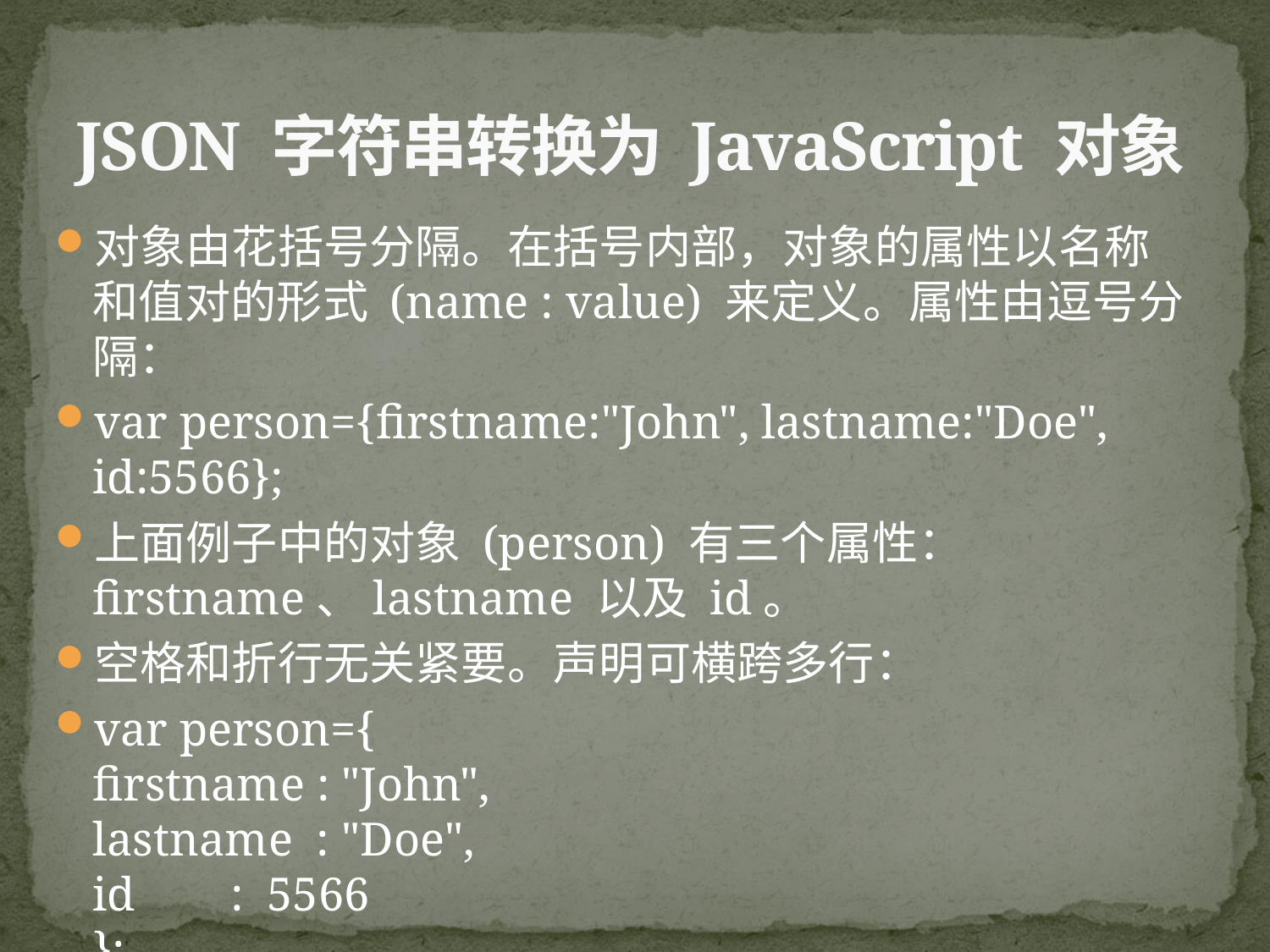

# JSON 字符串转换为 JavaScript 对象
对象由花括号分隔。在括号内部，对象的属性以名称和值对的形式 (name : value) 来定义。属性由逗号分隔：
var person={firstname:"John", lastname:"Doe", id:5566};
上面例子中的对象 (person) 有三个属性：firstname、lastname 以及 id。
空格和折行无关紧要。声明可横跨多行：
var person={
firstname : "John",
lastname  : "Doe",
id        :  5566
};